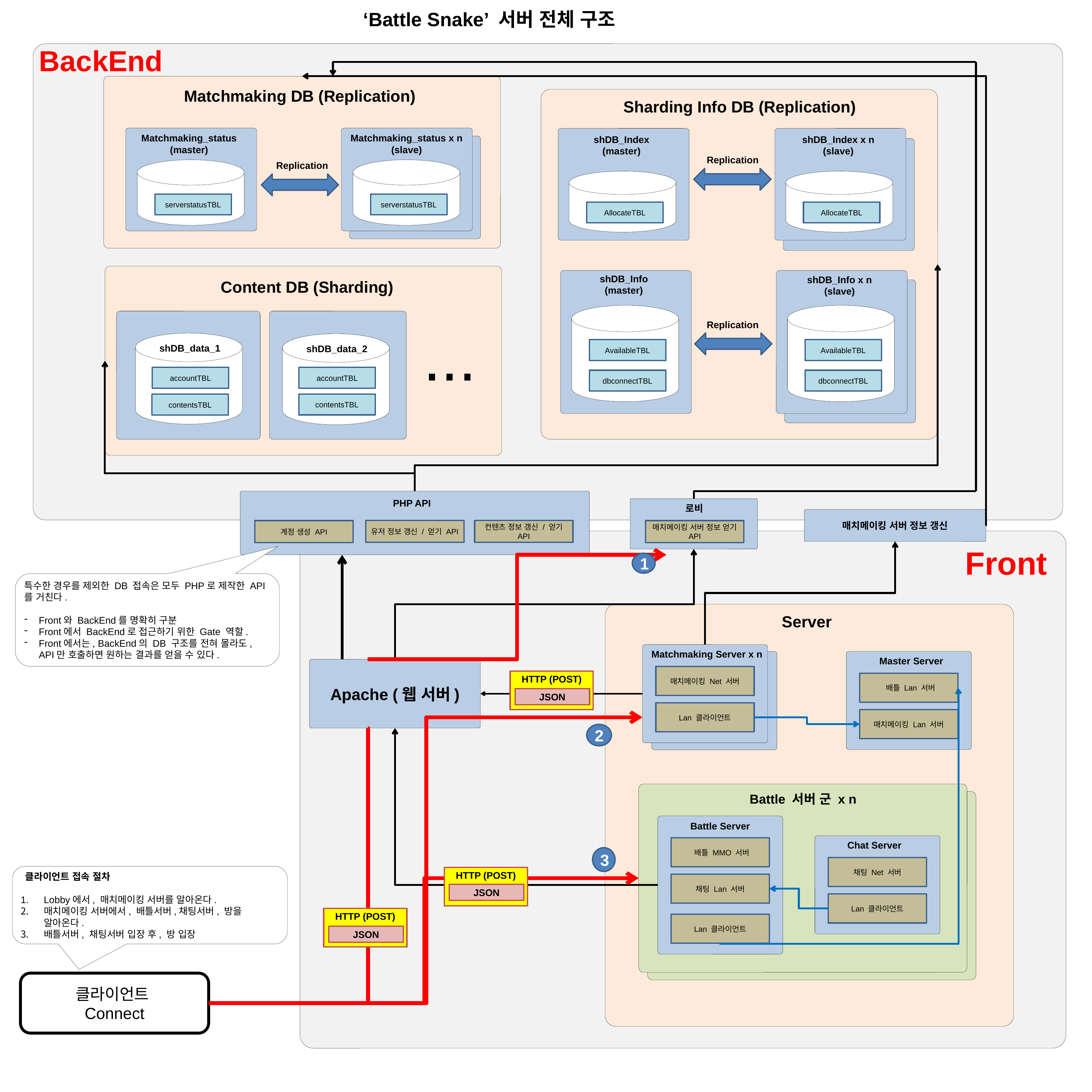

‘Battle Snake’ 서버 전체 구조
BackEnd

Matchmaking DB (Replication)

Sharding Info DB (Replication)

Matchmaking_status
(master)

Matchmaking_status x n
(slave)

shDB_Index
(master)

shDB_Index x n
(slave)

Replication
Replication

serverstatusTBL
serverstatusTBL
AllocateTBL
AllocateTBL

shDB_Info
(master)

shDB_Info x n
(slave)
Content DB (Sharding)

...
Replication

AvailableTBL
AvailableTBL
shDB_data_1
shDB_data_2
accountTBL
accountTBL
dbconnectTBL
dbconnectTBL
contentsTBL
contentsTBL

PHP API

로비
매치메이킹 서버 정보 갱신
컨텐츠 정보 갱신 / 얻기 API
유저 정보 갱신 / 얻기 API
매치메이킹 서버 정보 얻기 API
계정 생성 API

Front
1
특수한 경우를 제외한 DB 접속은 모두 PHP로 제작한 API를 거친다.

Front와 BackEnd를 명확히 구분
Front에서 BackEnd로 접근하기 위한 Gate 역할.
Front에서는, BackEnd의 DB 구조를 전혀 몰라도, API만 호출하면 원하는 결과를 얻을 수 있다.

Server

Matchmaking Server x n

Master Server

Apache (웹 서버)
매치메이킹 Net 서버
HTTP (POST)

JSON
 배틀 Lan 서버
Lan 클라이언트
매치메이킹 Lan 서버
2

Battle 서버 군 x n

Battle Server

Chat Server
 배틀 MMO 서버
3
채팅 Net 서버
 클라이언트 접속 절차

Lobby에서, 매치메이킹 서버를 알아온다.
매치메이킹 서버에서, 배틀서버,채팅서버, 방을 알아온다.
배틀서버, 채팅서버 입장 후, 방 입장
HTTP (POST)

JSON
채팅 Lan 서버
Lan 클라이언트
HTTP (POST)

JSON
Lan 클라이언트
클라이언트
Connect